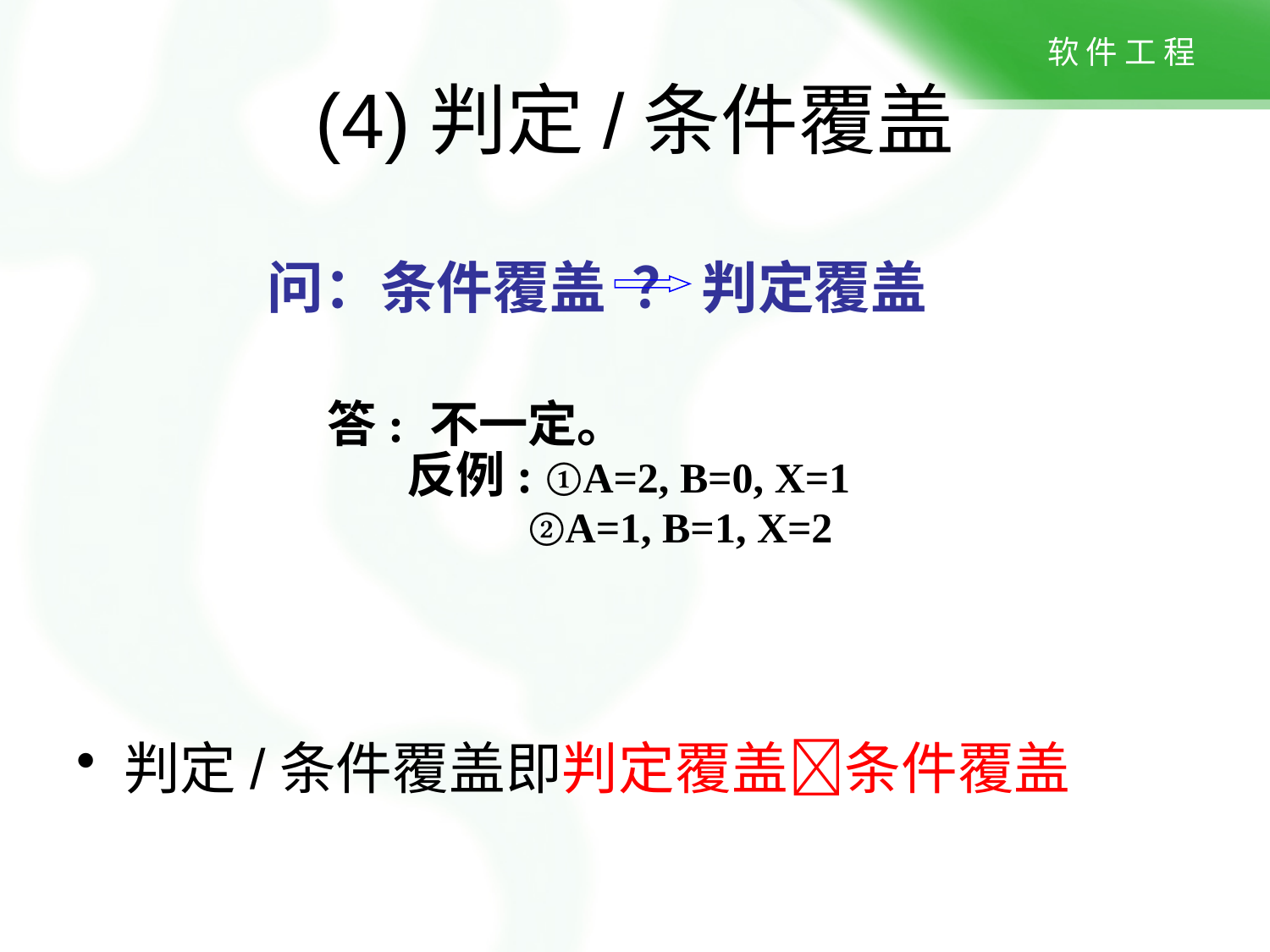

(4)判定/条件覆盖

判定/条件覆盖即判定覆盖∧条件覆盖
问：条件覆盖  ？ 判定覆盖

答: 不一定。
      反例: ①A=2, B=0, X=1
                   ②A=1, B=1, X=2